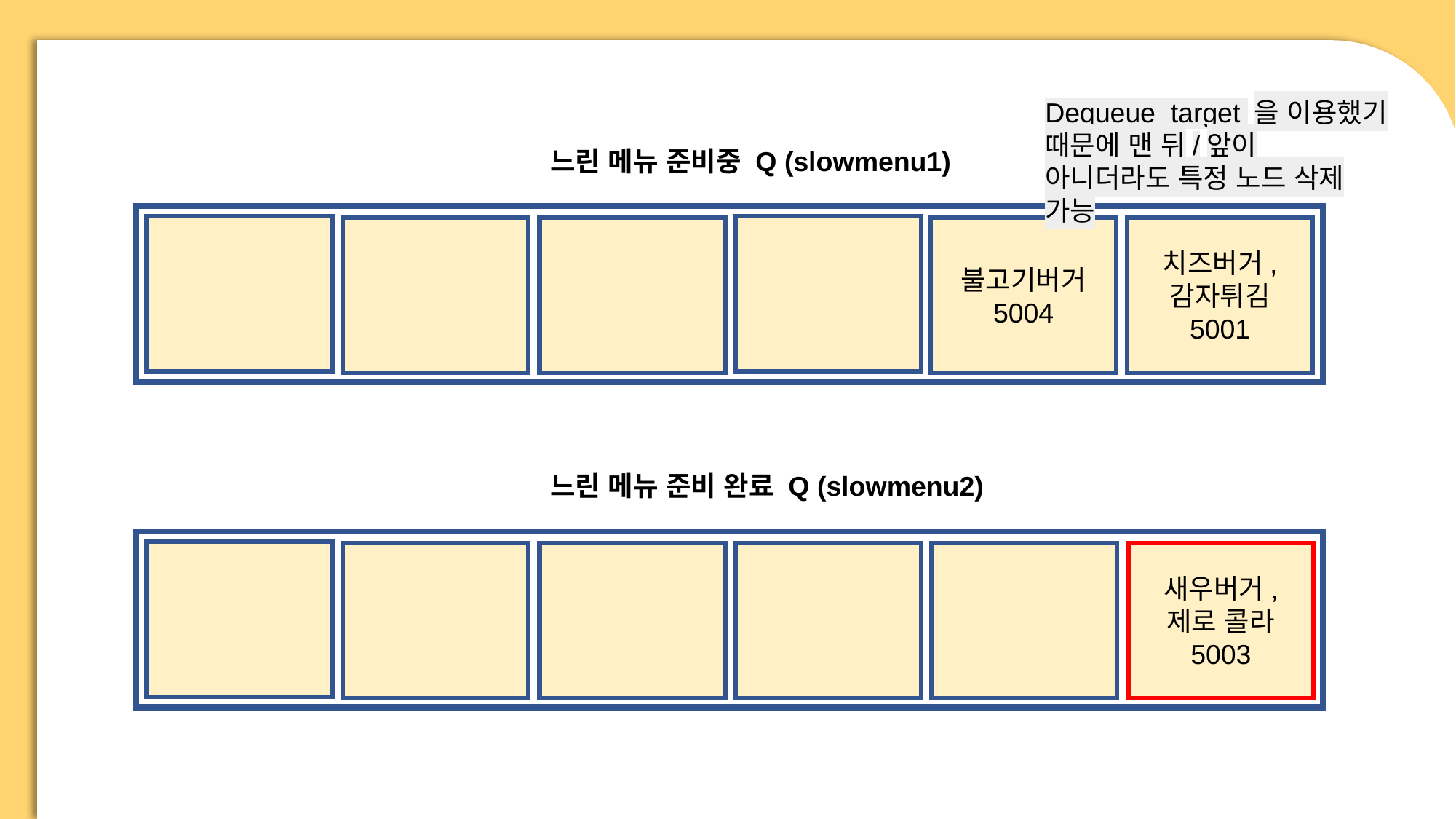

Dequeue_target 을 이용했기 때문에 맨 뒤/앞이 아니더라도 특정 노드 삭제 가능
느린 메뉴 준비중 Q (slowmenu1)

불고기버거
5004
치즈버거,
감자튀김
5001
느린 메뉴 준비 완료 Q (slowmenu2)

새우버거,
제로 콜라
5003